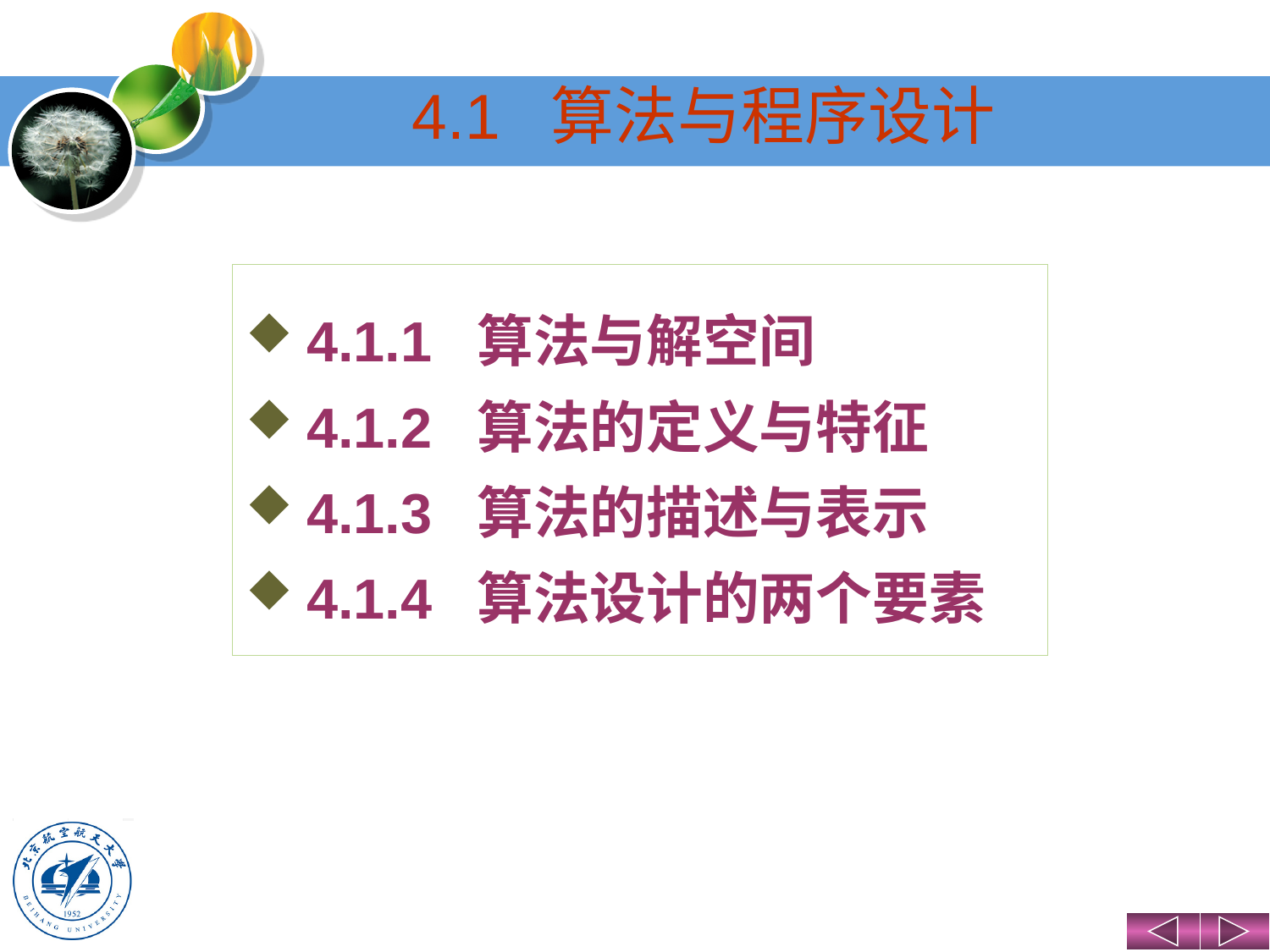

# 4.1  算法与程序设计

4.1.1  算法与解空间
4.1.2  算法的定义与特征
4.1.3  算法的描述与表示
4.1.4  算法设计的两个要素
14